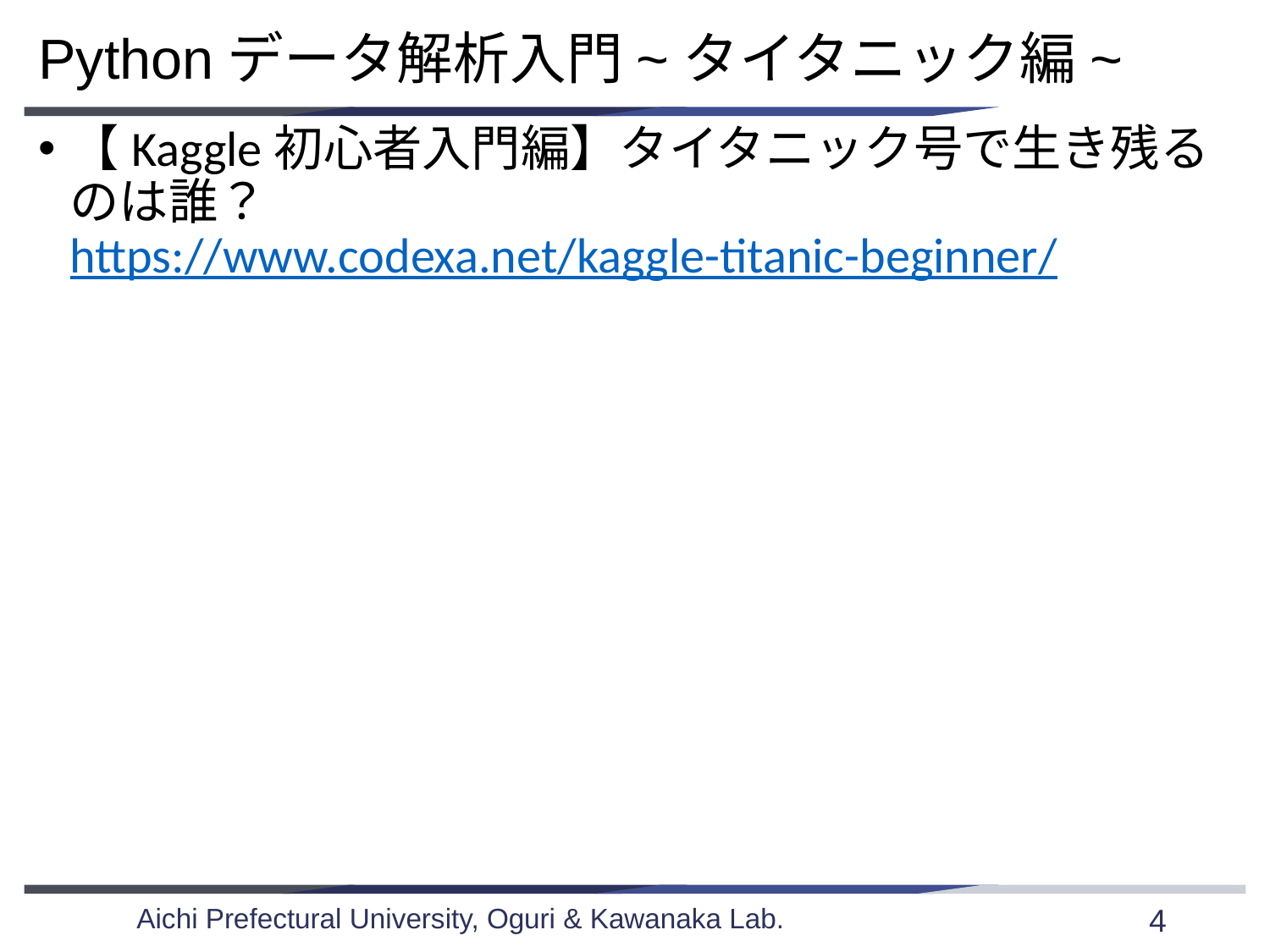

# Pythonデータ解析入門~タイタニック編~
【Kaggle初心者入門編】タイタニック号で生き残るのは誰？
https://www.codexa.net/kaggle-titanic-beginner/

4